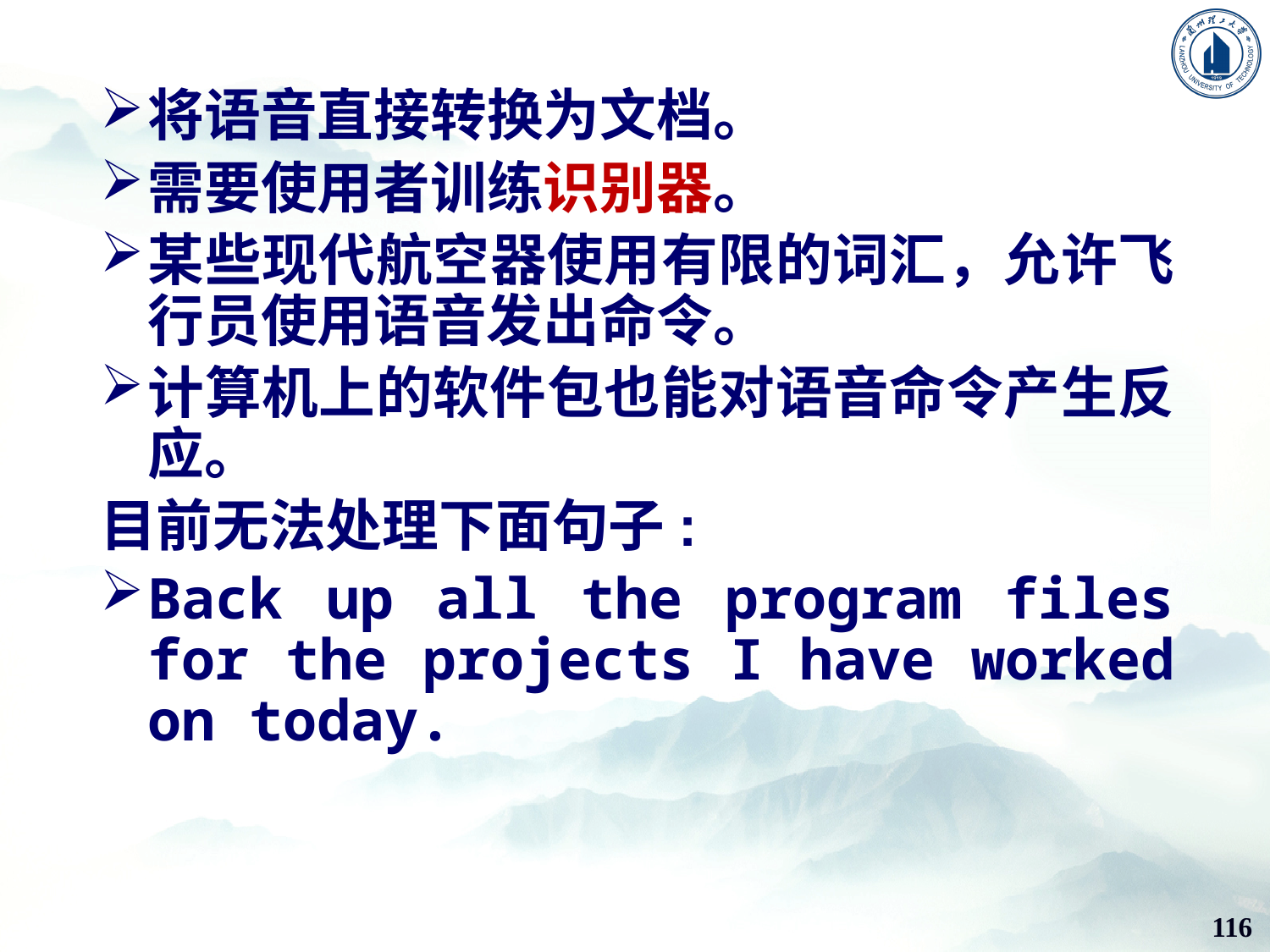

将语音直接转换为文档。
需要使用者训练识别器。
某些现代航空器使用有限的词汇，允许飞行员使用语音发出命令。
计算机上的软件包也能对语音命令产生反应。
目前无法处理下面句子:
Back up all the program files for the projects I have worked on today.
116